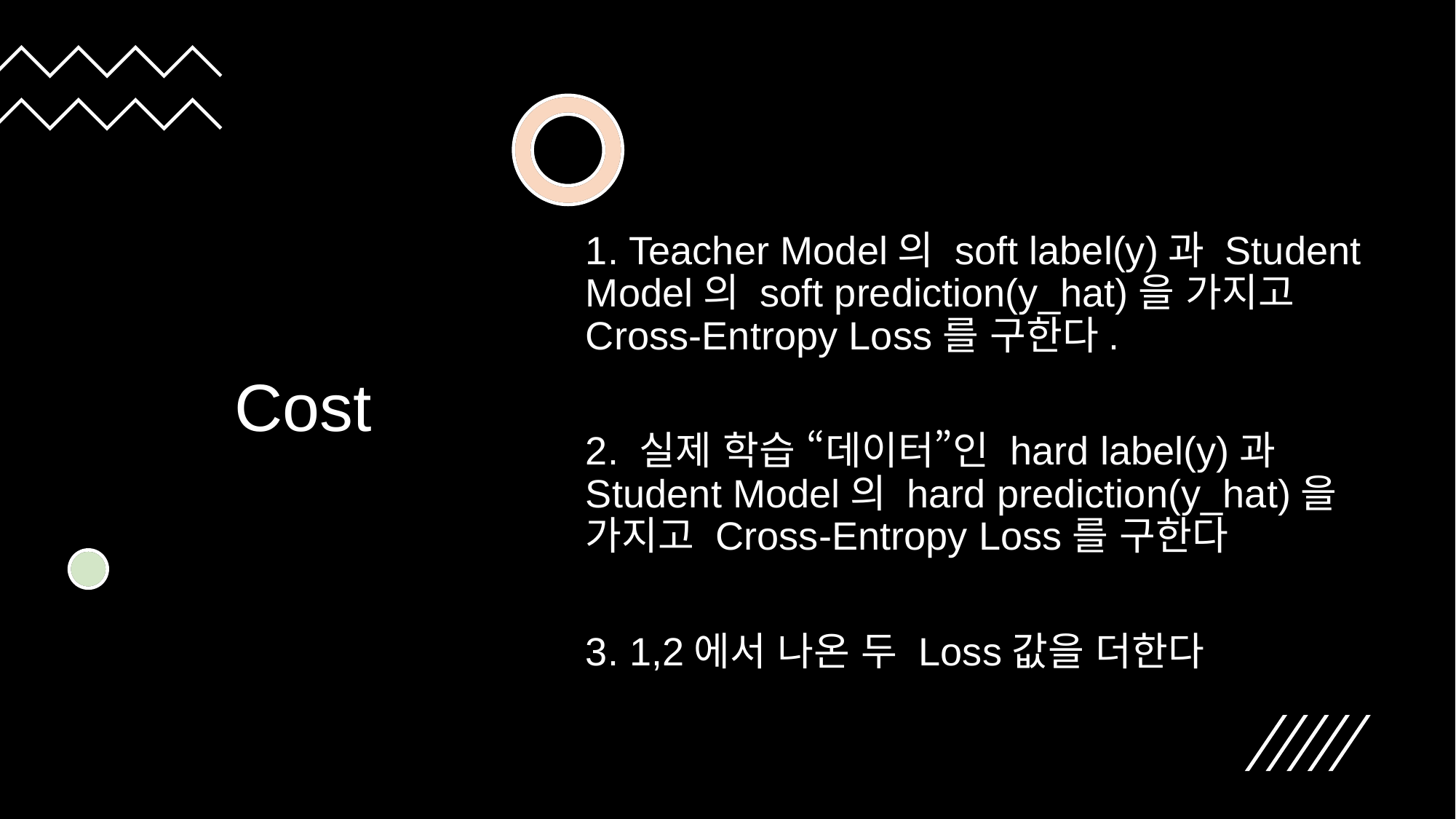

# Cost
1. Teacher Model의 soft label(y)과 Student Model의 soft prediction(y_hat)을 가지고 Cross-Entropy Loss를 구한다.

2. 실제 학습 “데이터”인 hard label(y)과 Student Model의 hard prediction(y_hat)을 가지고 Cross-Entropy Loss를 구한다

3. 1,2에서 나온 두 Loss값을 더한다